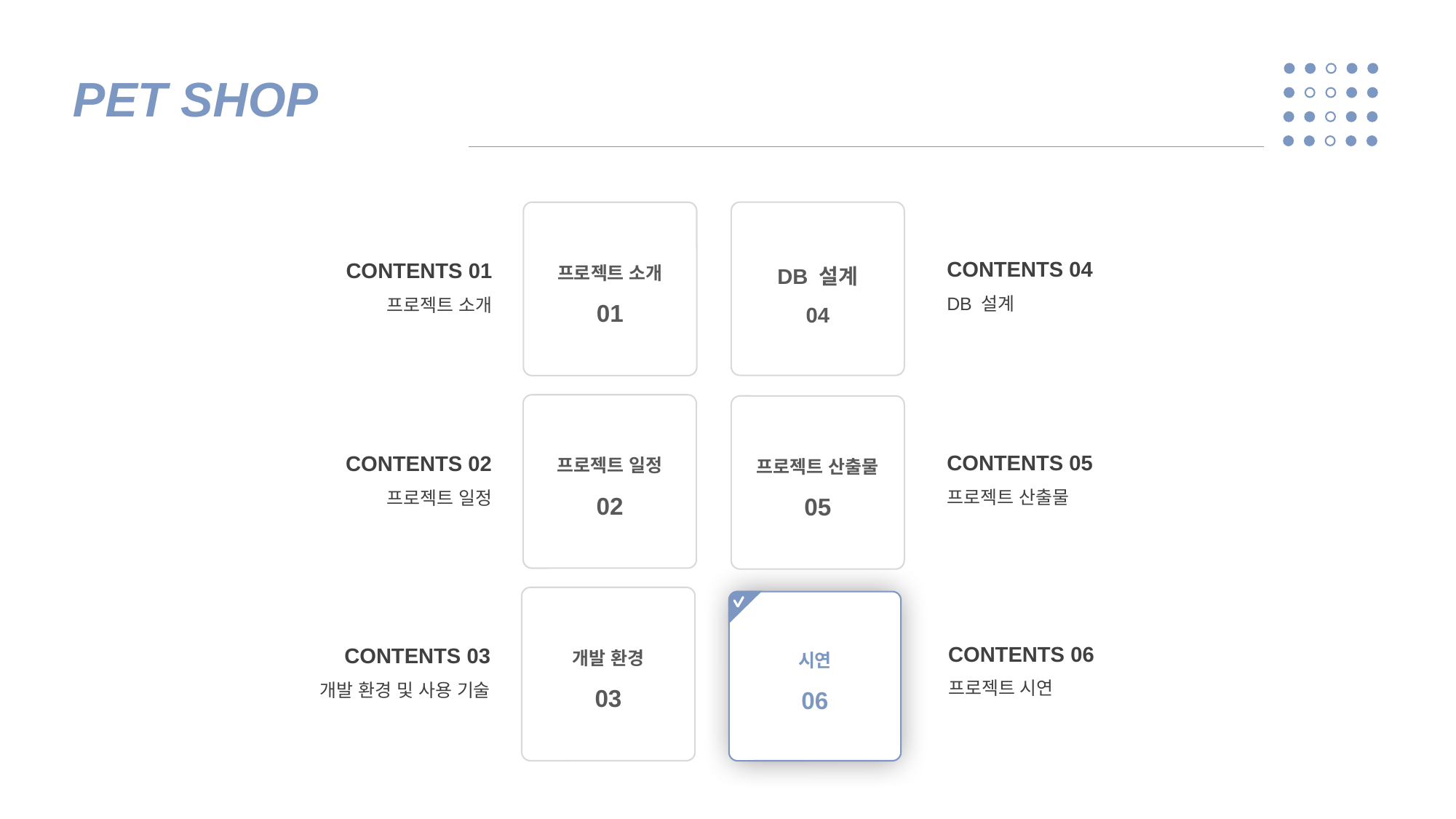

PET SHOP

DB 설계
04
CONTENTS 04
DB 설계
프로젝트 소개
01
CONTENTS 01
프로젝트 소개
프로젝트 일정
02
CONTENTS 02
프로젝트 일정
프로젝트 산출물
05
CONTENTS 05
프로젝트 산출물
개발 환경
03
CONTENTS 03
개발 환경 및 사용 기술
CONTENTS
02
시연
06

CONTENTS 06
프로젝트 시연